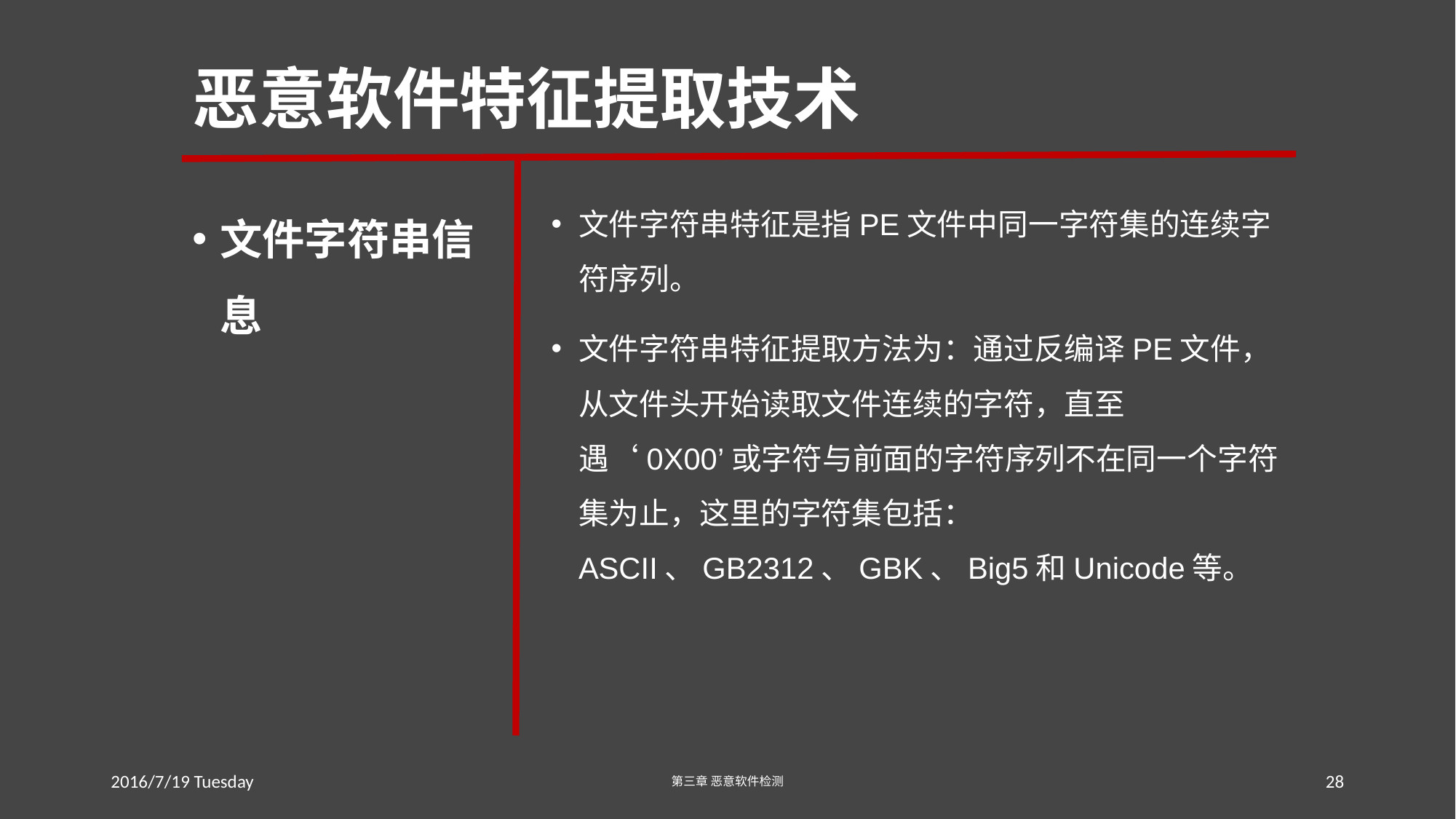

# 恶意软件特征提取技术
文件字符串信息
文件字符串特征是指PE文件中同一字符集的连续字符序列。
文件字符串特征提取方法为：通过反编译PE文件，从文件头开始读取文件连续的字符，直至遇‘0X00’或字符与前面的字符序列不在同一个字符集为止，这里的字符集包括：ASCII、GB2312、GBK、Big5和Unicode等。
2016/7/19 Tuesday
第三章 恶意软件检测
28